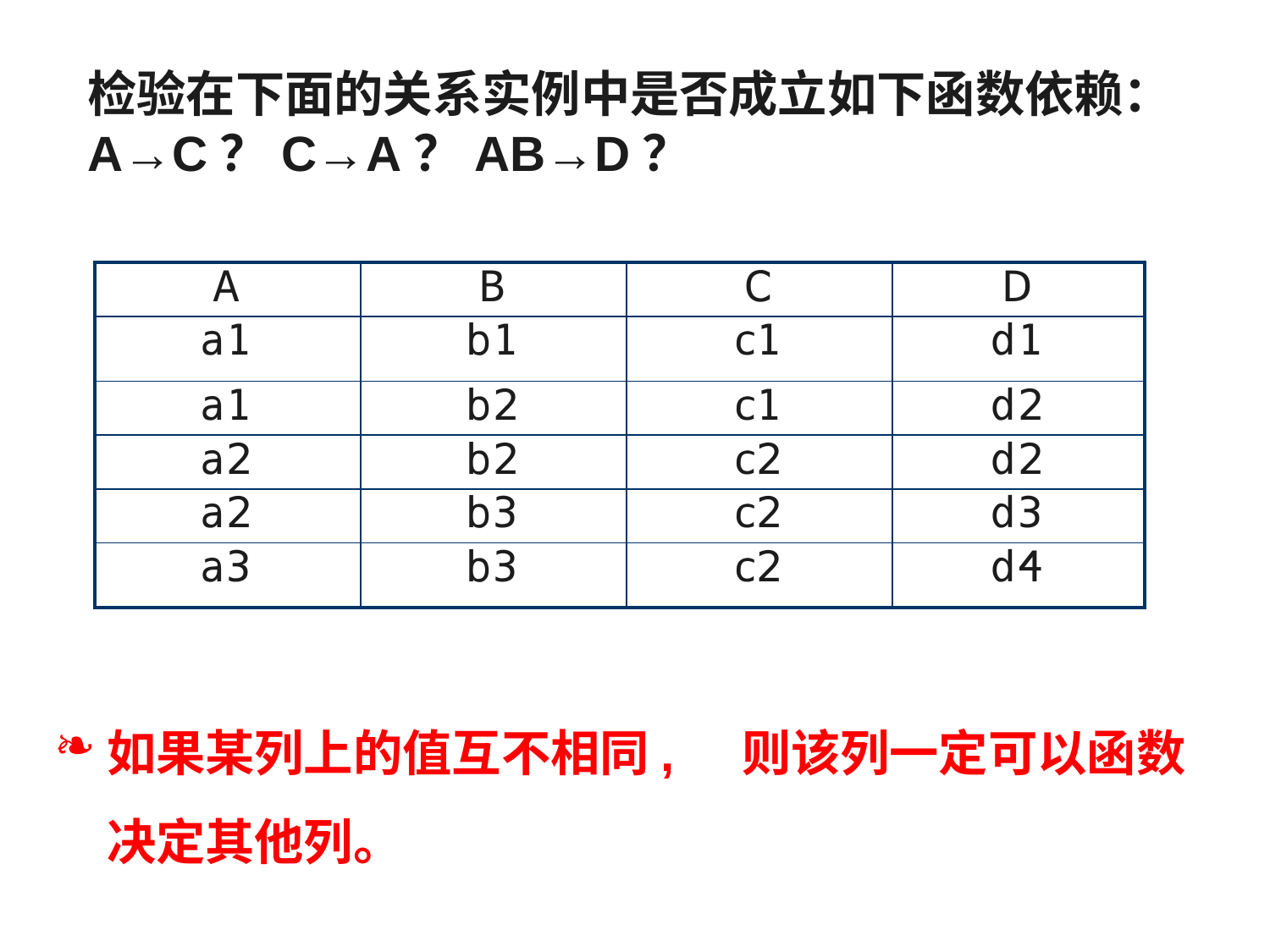

检验在下面的关系实例中是否成立如下函数依赖：A→C？C→A？AB→D？
| A | B | C | D |
| --- | --- | --- | --- |
| a1 | b1 | c1 | d1 |
| a1 | b2 | c1 | d2 |
| a2 | b2 | c2 | d2 |
| a2 | b3 | c2 | d3 |
| a3 | b3 | c2 | d4 |
如果某列上的值互不相同,    则该列一定可以函数决定其他列。